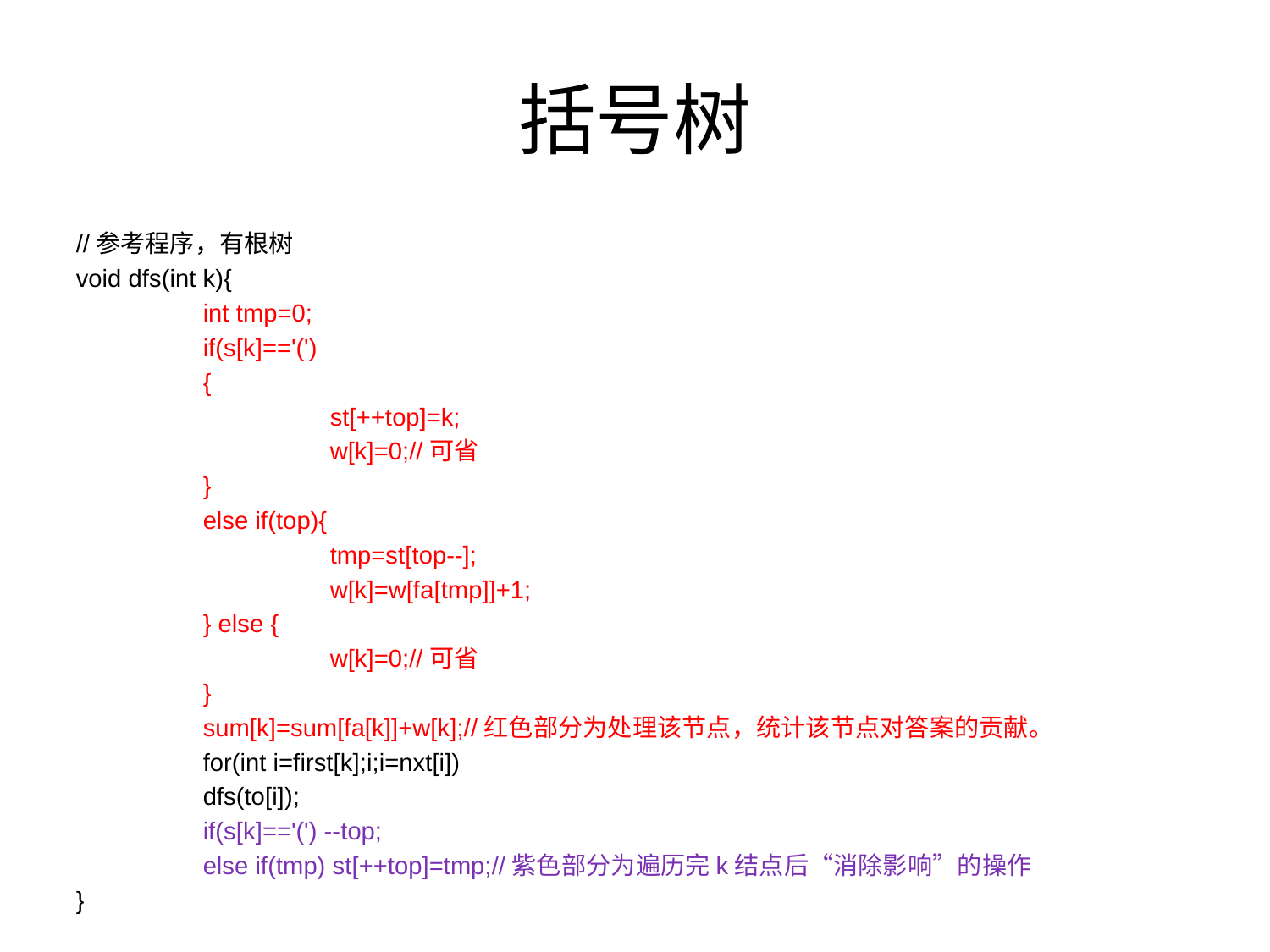

# 括号树
//参考程序，有根树
void dfs(int k){
	int tmp=0;
	if(s[k]=='(')
	{
		st[++top]=k;
		w[k]=0;//可省
	}
	else if(top){
		tmp=st[top--];
		w[k]=w[fa[tmp]]+1;
	} else {
		w[k]=0;//可省
	}
	sum[k]=sum[fa[k]]+w[k];//红色部分为处理该节点，统计该节点对答案的贡献。
	for(int i=first[k];i;i=nxt[i])
	dfs(to[i]);
	if(s[k]=='(') --top;
	else if(tmp) st[++top]=tmp;//紫色部分为遍历完k结点后“消除影响”的操作
}